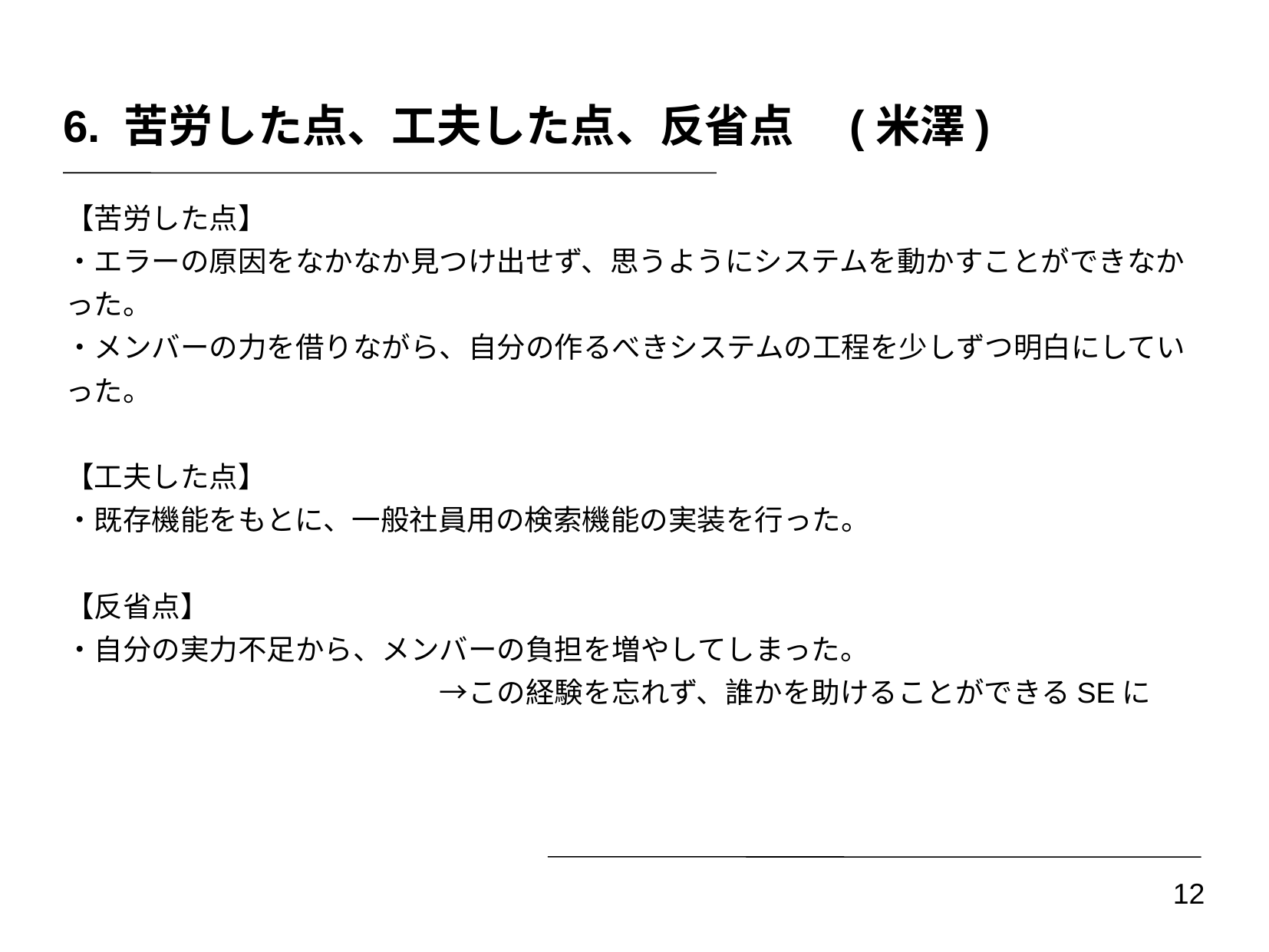

6. 苦労した点、工夫した点、反省点　(米澤)
【苦労した点】
・エラーの原因をなかなか見つけ出せず、思うようにシステムを動かすことができなかった。
・メンバーの力を借りながら、自分の作るべきシステムの工程を少しずつ明白にしていった。

【工夫した点】
・既存機能をもとに、一般社員用の検索機能の実装を行った。

【反省点】
・自分の実力不足から、メンバーの負担を増やしてしまった。
　　　　　　　　　　　→この経験を忘れず、誰かを助けることができるSEに
12